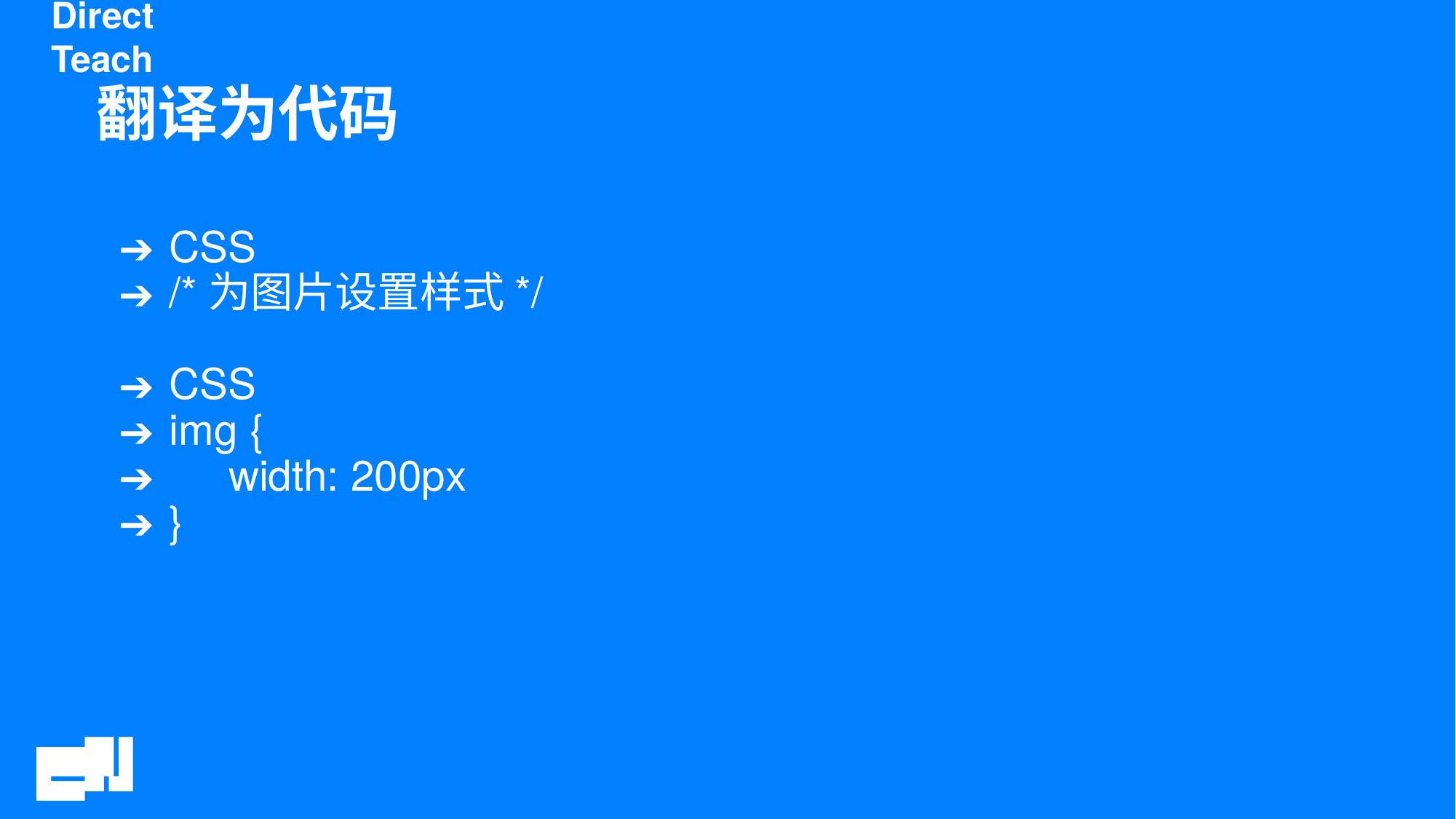

# 翻译为代码
CSS
/*为图片设置样式*/

CSS
img {
     width: 200px
}